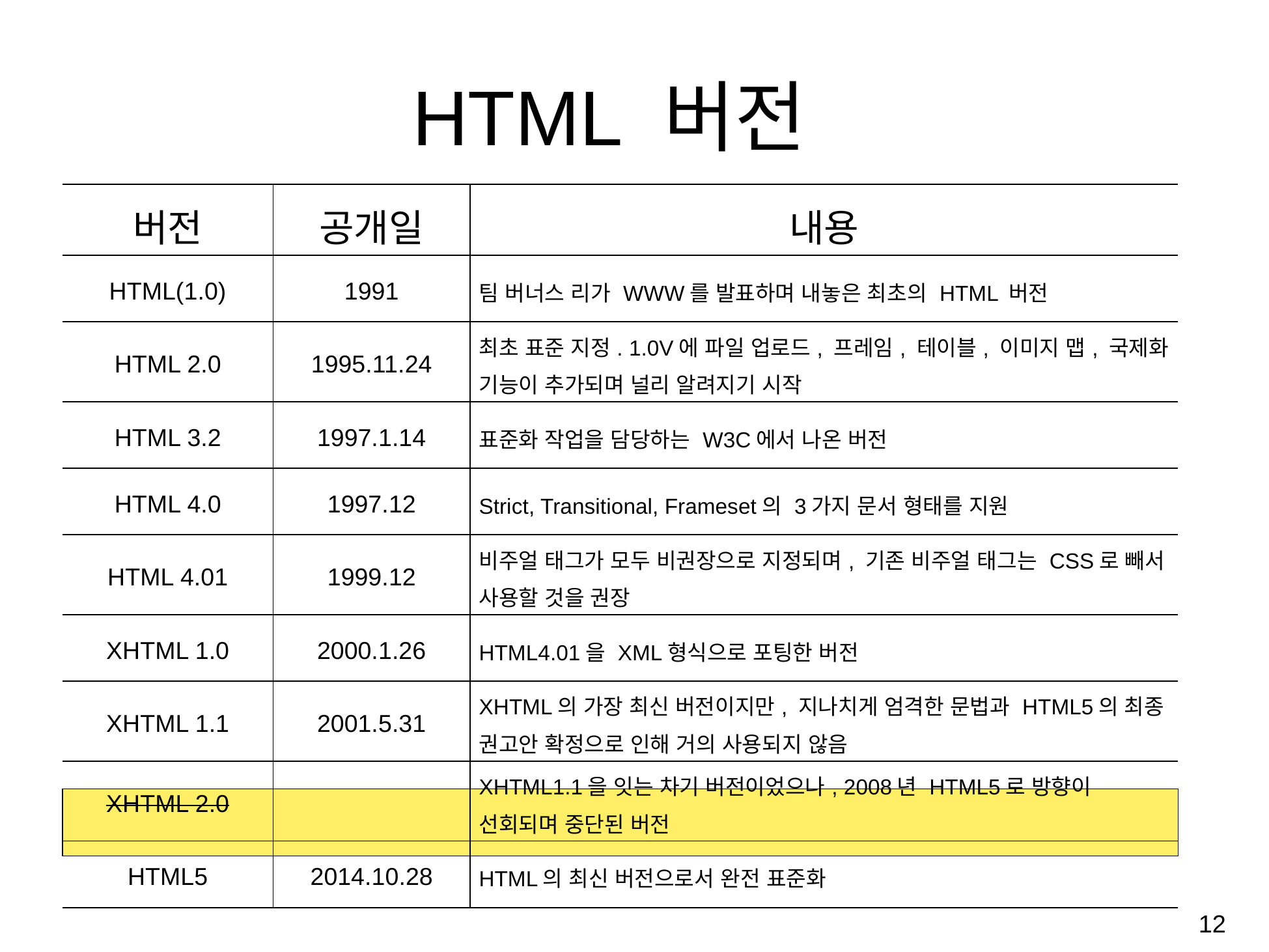

# HTML 버전
| 버전 | 공개일 | 내용 |
| --- | --- | --- |
| HTML(1.0) | 1991 | 팀 버너스 리가 WWW를 발표하며 내놓은 최초의 HTML 버전 |
| HTML 2.0 | 1995.11.24 | 최초 표준 지정. 1.0V에 파일 업로드, 프레임, 테이블, 이미지 맵, 국제화 기능이 추가되며 널리 알려지기 시작 |
| HTML 3.2 | 1997.1.14 | 표준화 작업을 담당하는 W3C에서 나온 버전 |
| HTML 4.0 | 1997.12 | Strict, Transitional, Frameset의 3가지 문서 형태를 지원 |
| HTML 4.01 | 1999.12 | 비주얼 태그가 모두 비권장으로 지정되며, 기존 비주얼 태그는 CSS로 빼서 사용할 것을 권장 |
| XHTML 1.0 | 2000.1.26 | HTML4.01을 XML형식으로 포팅한 버전 |
| XHTML 1.1 | 2001.5.31 | XHTML의 가장 최신 버전이지만, 지나치게 엄격한 문법과 HTML5의 최종 권고안 확정으로 인해 거의 사용되지 않음 |
| XHTML 2.0 |  | XHTML1.1을 잇는 차기 버전이었으나, 2008년 HTML5로 방향이 선회되며 중단된 버전 |
| HTML5 | 2014.10.28 | HTML의 최신 버전으로서 완전 표준화 |

12